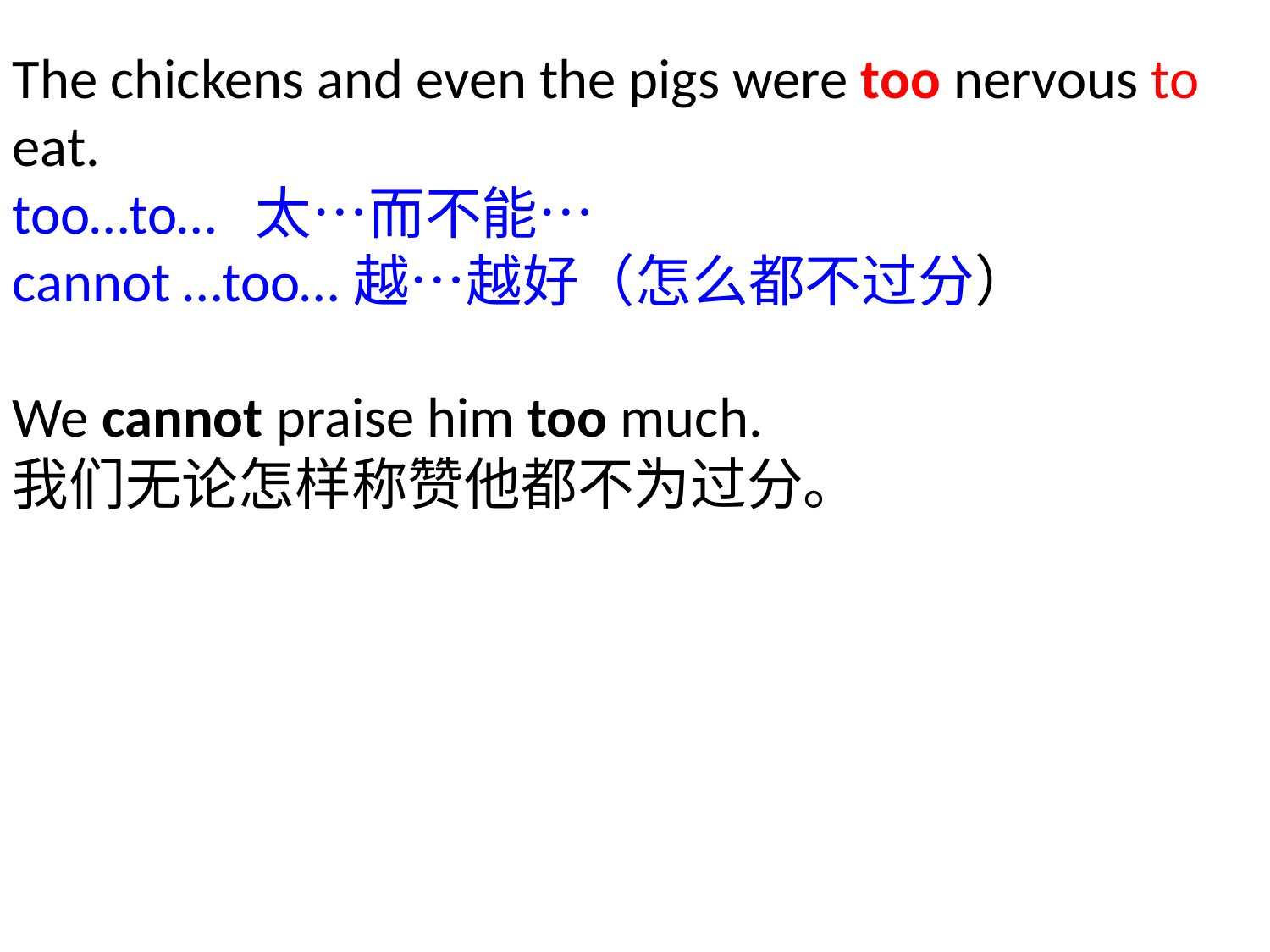

The chickens and even the pigs were too nervous to eat.
too…to…  太…而不能…
cannot …too…越…越好（怎么都不过分）

We cannot praise him too much.
我们无论怎样称赞他都不为过分。